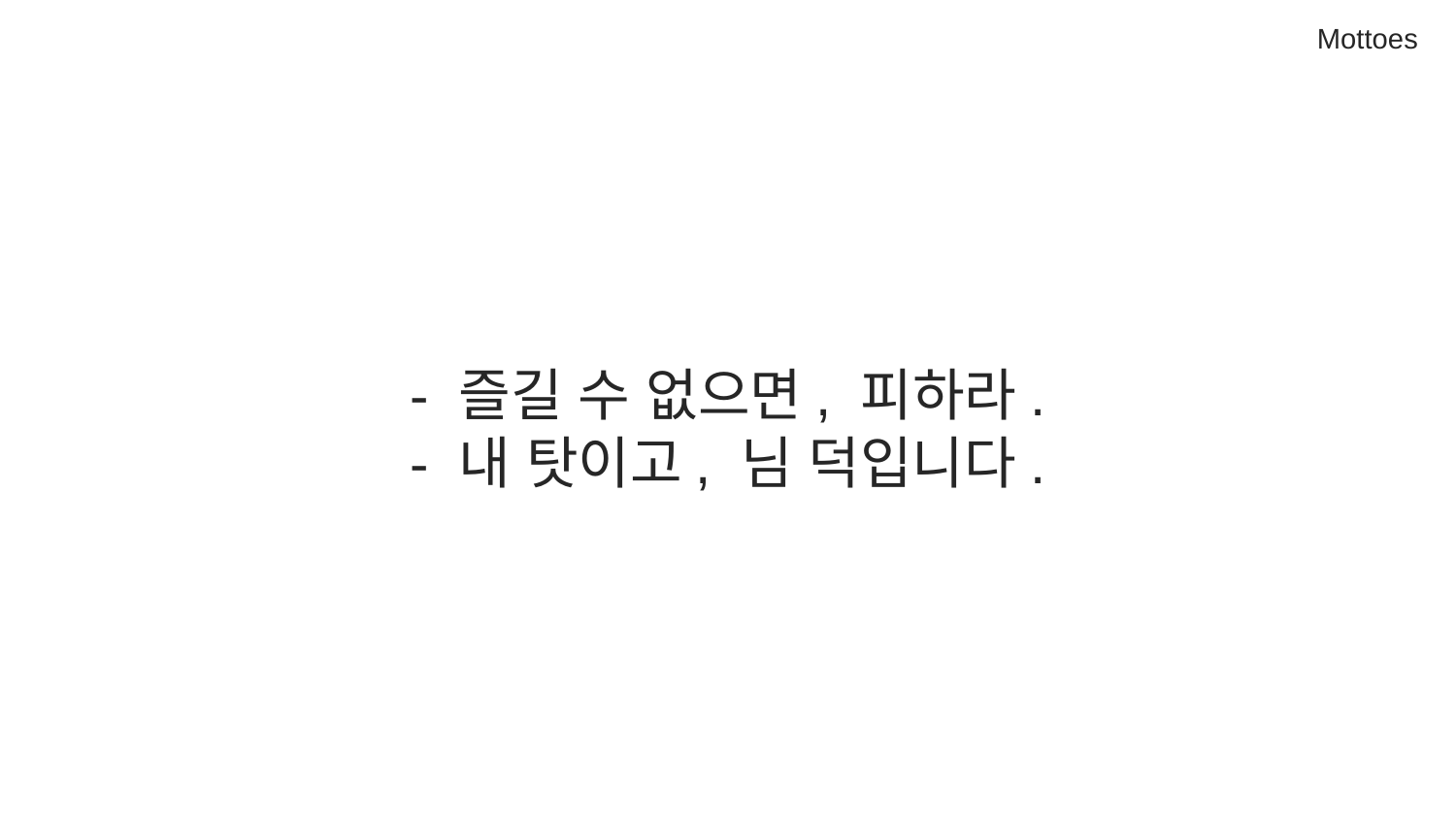

Mottoes
- 즐길 수 없으면, 피하라.
- 내 탓이고, 님 덕입니다.